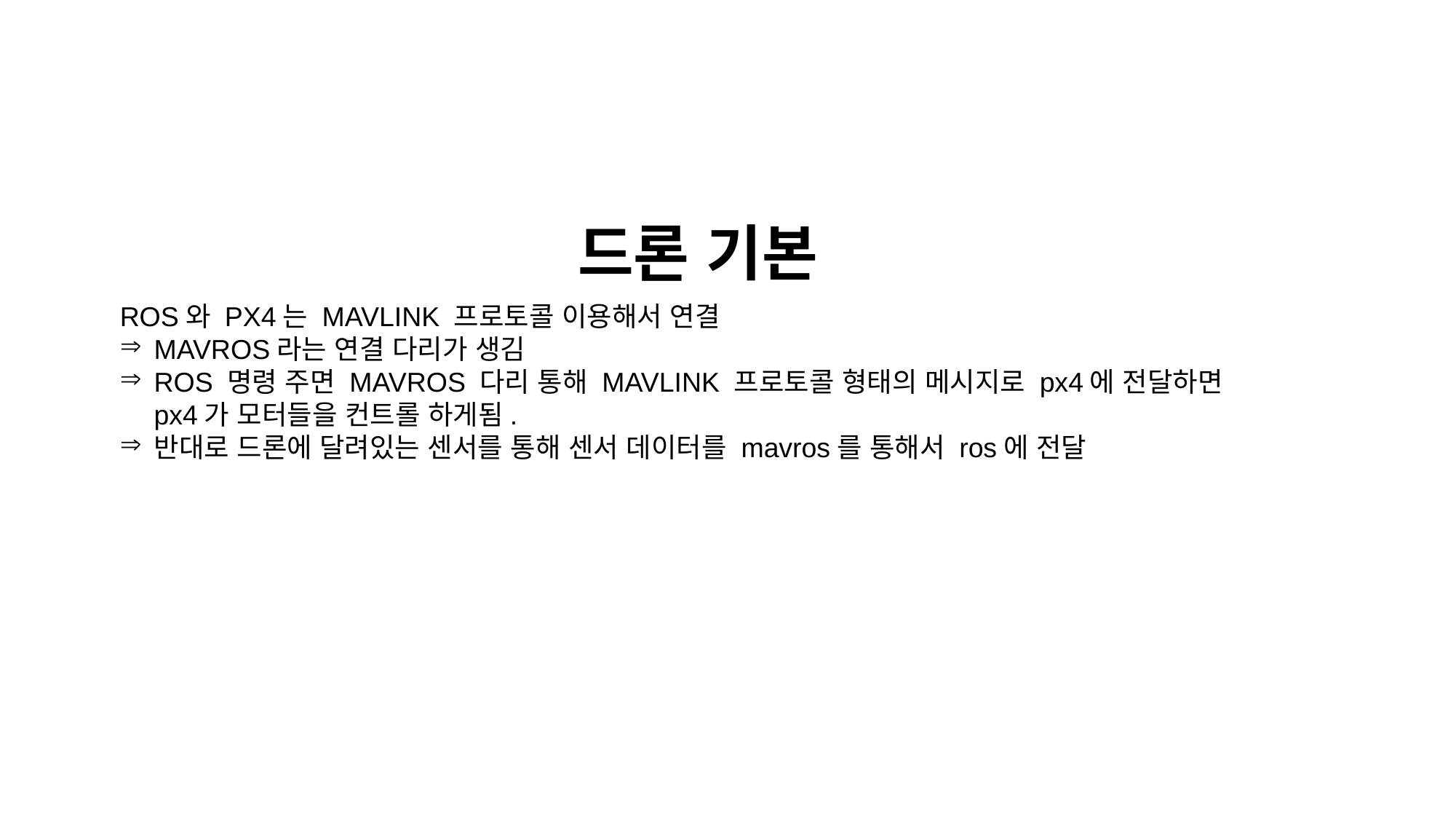

드론 기본
ROS와 PX4는 MAVLINK 프로토콜 이용해서 연결
MAVROS라는 연결 다리가 생김
ROS 명령 주면 MAVROS 다리 통해 MAVLINK 프로토콜 형태의 메시지로 px4에 전달하면 px4가 모터들을 컨트롤 하게됨.
반대로 드론에 달려있는 센서를 통해 센서 데이터를 mavros를 통해서 ros에 전달